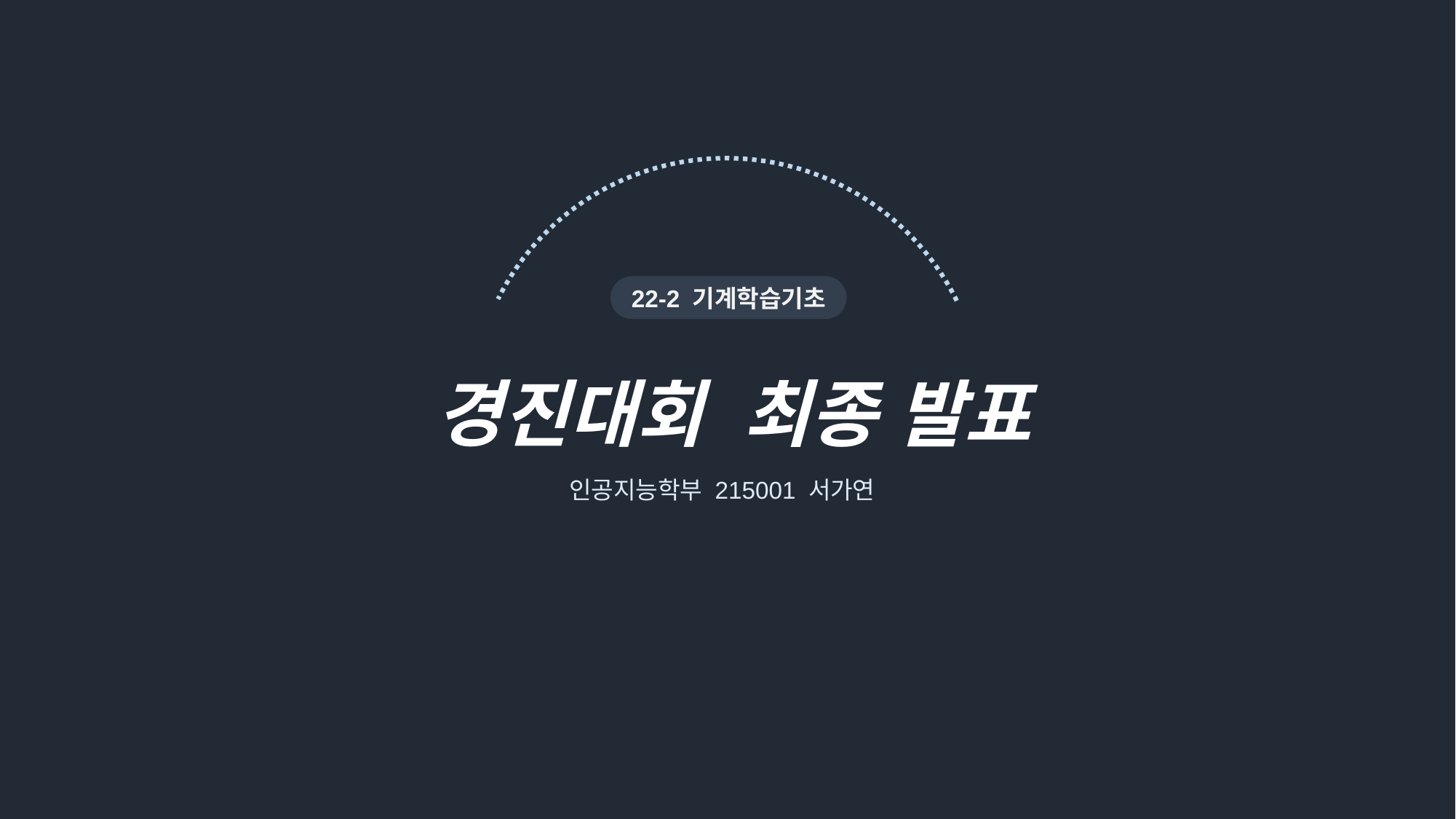

22-2 기계학습기초
경진대회  최종 발표
인공지능학부 215001 서가연